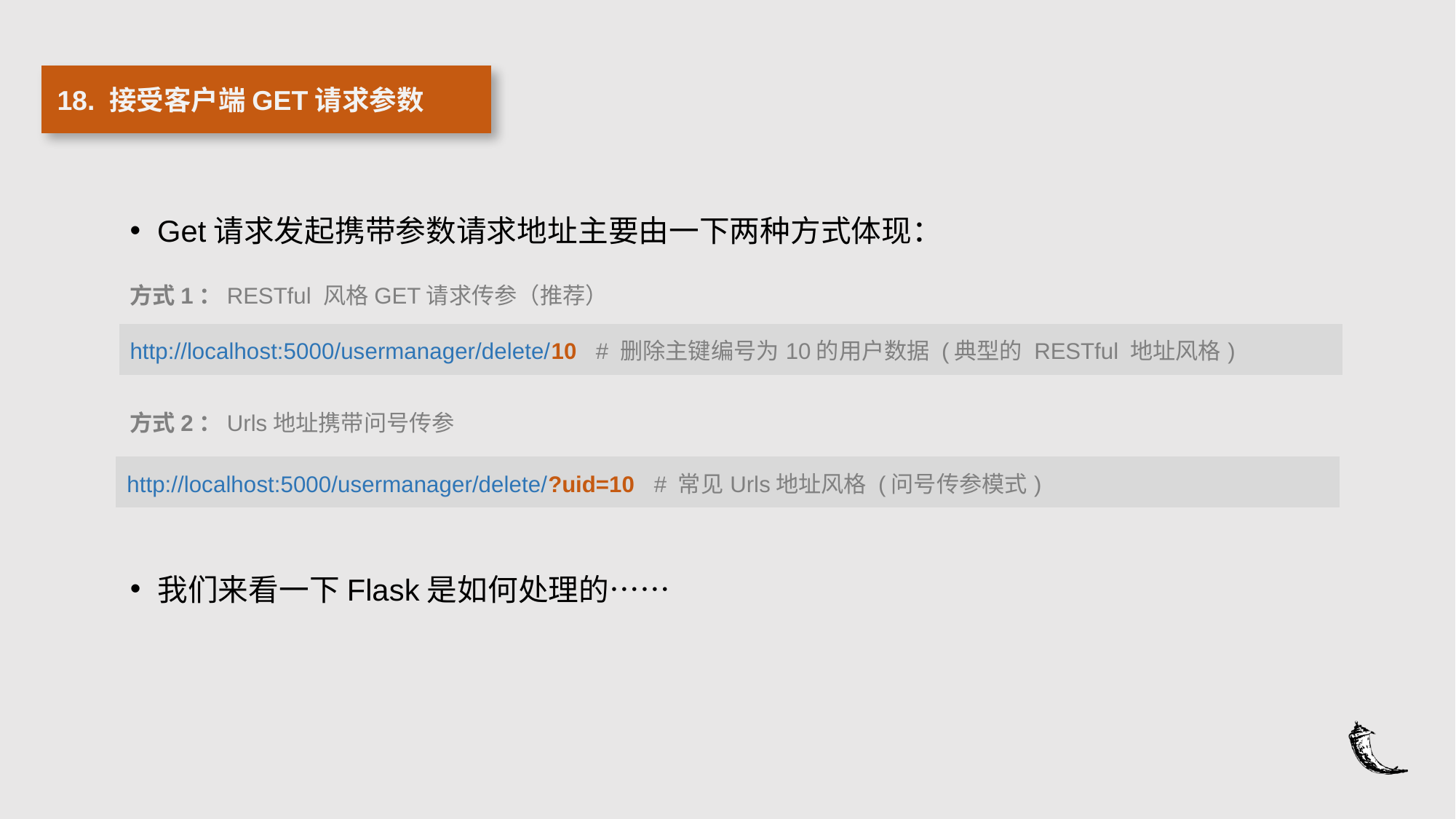

18. 接受客户端GET请求参数
Get请求发起携带参数请求地址主要由一下两种方式体现：
方式1：RESTful 风格GET请求传参（推荐）
| http://localhost:5000/usermanager/delete/10 # 删除主键编号为10的用户数据 (典型的 RESTful 地址风格) |
| --- |
方式2：Urls地址携带问号传参
| http://localhost:5000/usermanager/delete/?uid=10 # 常见Urls地址风格 (问号传参模式) |
| --- |
我们来看一下Flask是如何处理的……